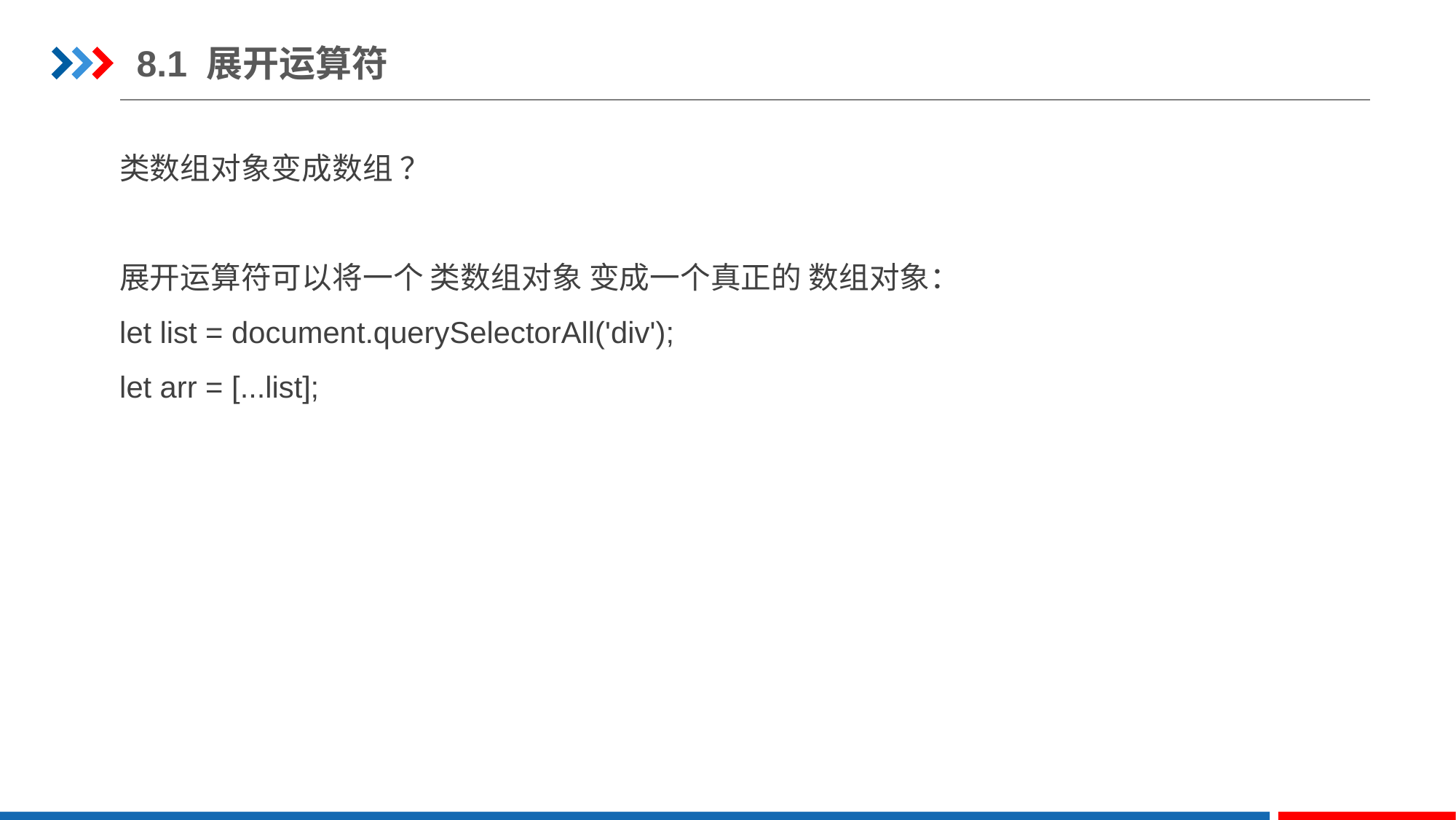

8.1 展开运算符
类数组对象变成数组 ？

展开运算符可以将一个 类数组对象 变成一个真正的 数组对象：
let list = document.querySelectorAll('div');
let arr = [...list];